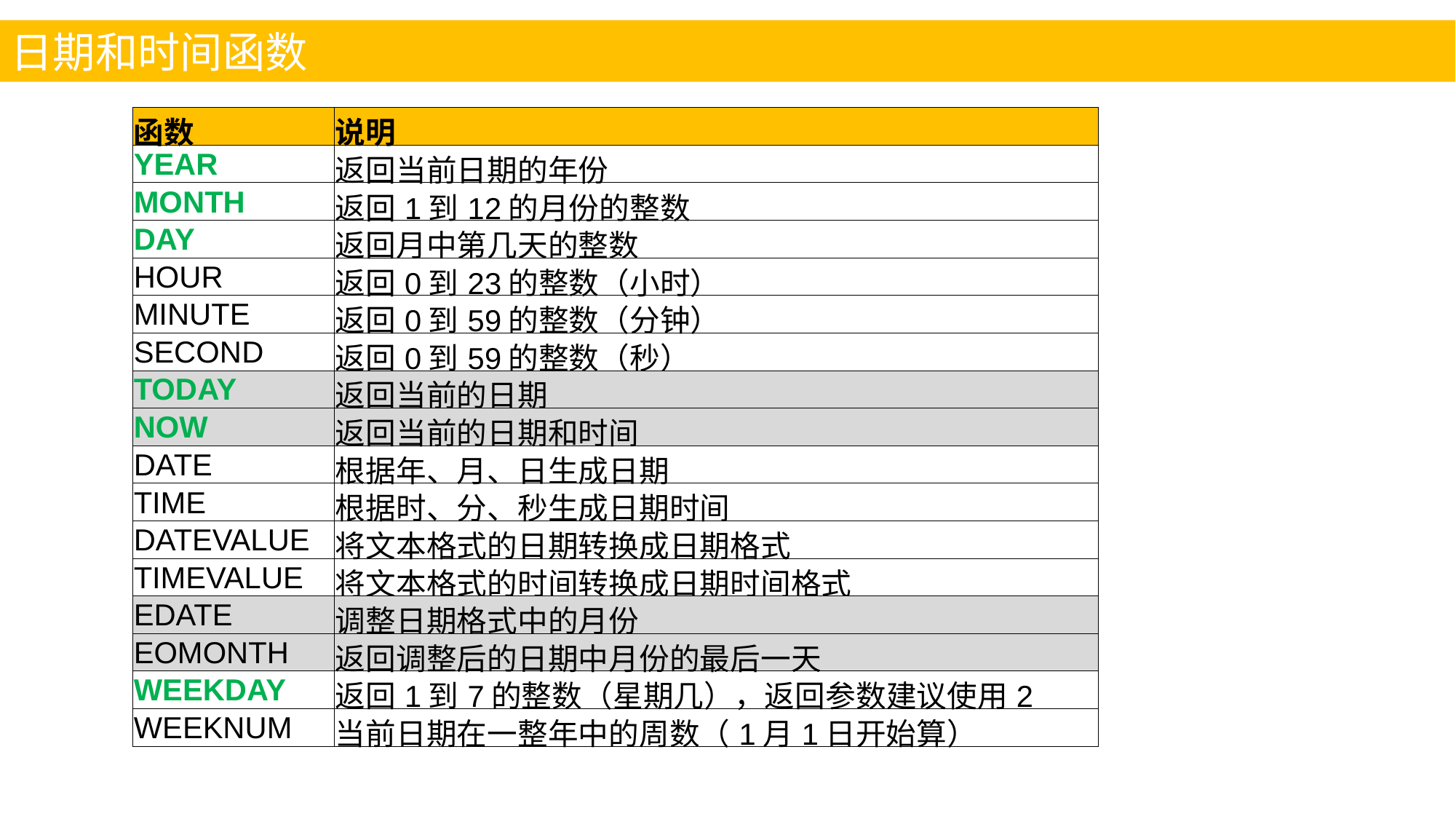

日期和时间函数
| 函数 | 说明 |
| --- | --- |
| YEAR | 返回当前日期的年份 |
| MONTH | 返回1到12的月份的整数 |
| DAY | 返回月中第几天的整数 |
| HOUR | 返回0到23的整数（小时） |
| MINUTE | 返回0到59的整数（分钟） |
| SECOND | 返回0到59的整数（秒） |
| TODAY | 返回当前的日期 |
| NOW | 返回当前的日期和时间 |
| DATE | 根据年、月、日生成日期 |
| TIME | 根据时、分、秒生成日期时间 |
| DATEVALUE | 将文本格式的日期转换成日期格式 |
| TIMEVALUE | 将文本格式的时间转换成日期时间格式 |
| EDATE | 调整日期格式中的月份 |
| EOMONTH | 返回调整后的日期中月份的最后一天 |
| WEEKDAY | 返回1到7的整数（星期几），返回参数建议使用2 |
| WEEKNUM | 当前日期在一整年中的周数（1月1日开始算） |